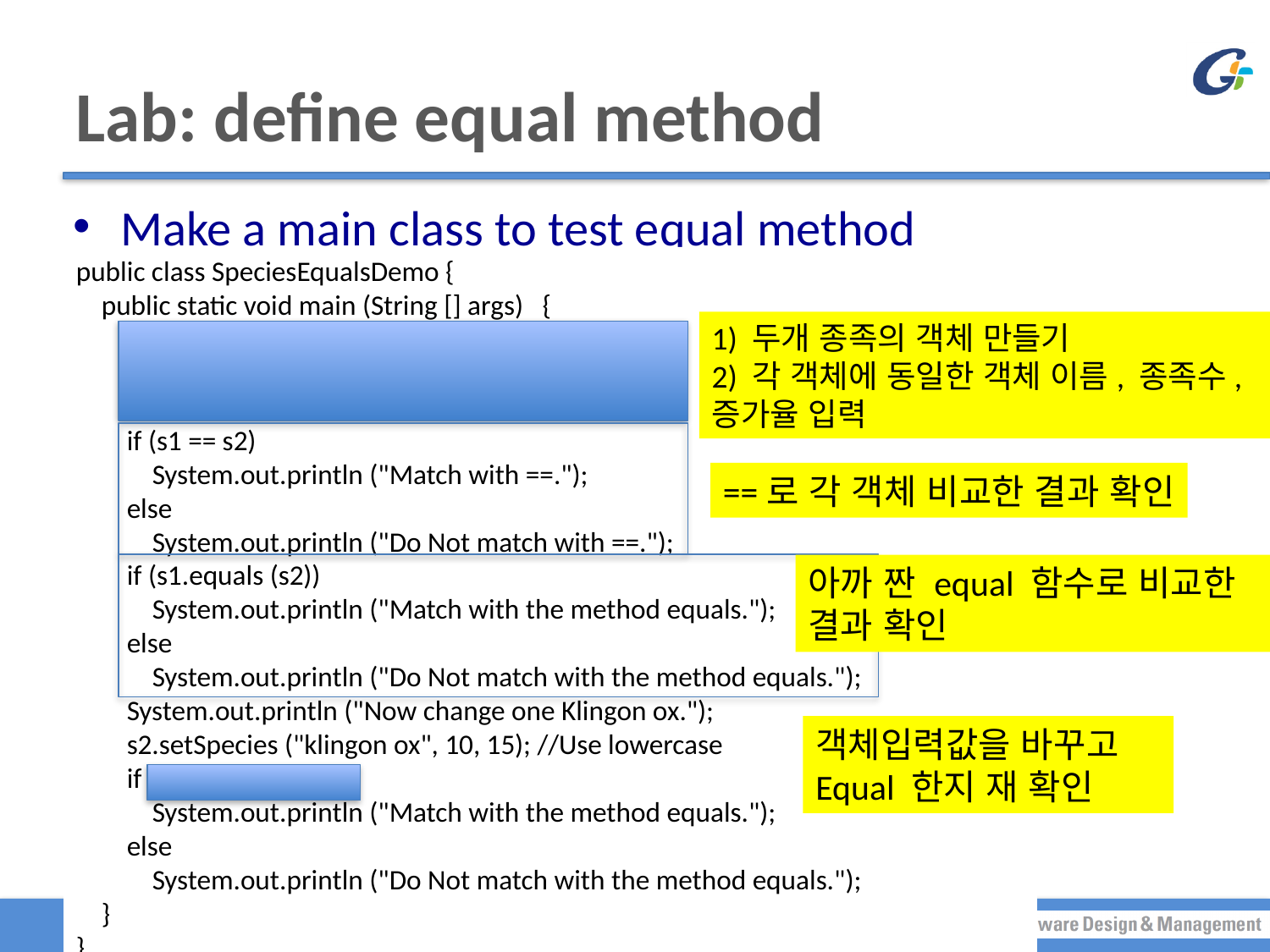

# Lab: define equal method
Make a main class to test equal method
public class SpeciesEqualsDemo {
    public static void main (String [] args)   {
        Species s1 = new Species (), s2 = new Species ();
        s1.setSpecies ("Klingon ox", 10, 15);
        s2.setSpecies ("Klingon ox", 10, 15);
        if (s1 == s2)
            System.out.println ("Match with ==.");
        else
            System.out.println ("Do Not match with ==.");
        if (s1.equals (s2))
            System.out.println ("Match with the method equals.");
        else
            System.out.println ("Do Not match with the method equals.");
        System.out.println ("Now change one Klingon ox.");
        s2.setSpecies ("klingon ox", 10, 15); //Use lowercase
        if (s1.equals (s2))
            System.out.println ("Match with the method equals.");
        else
            System.out.println ("Do Not match with the method equals.");
    }
}
1) 두개 종족의 객체 만들기
2) 각 객체에 동일한 객체 이름, 종족수, 증가율 입력

==로 각 객체 비교한 결과 확인

아까 짠 equal 함수로 비교한 결과 확인
객체입력값을 바꾸고
Equal 한지 재 확인